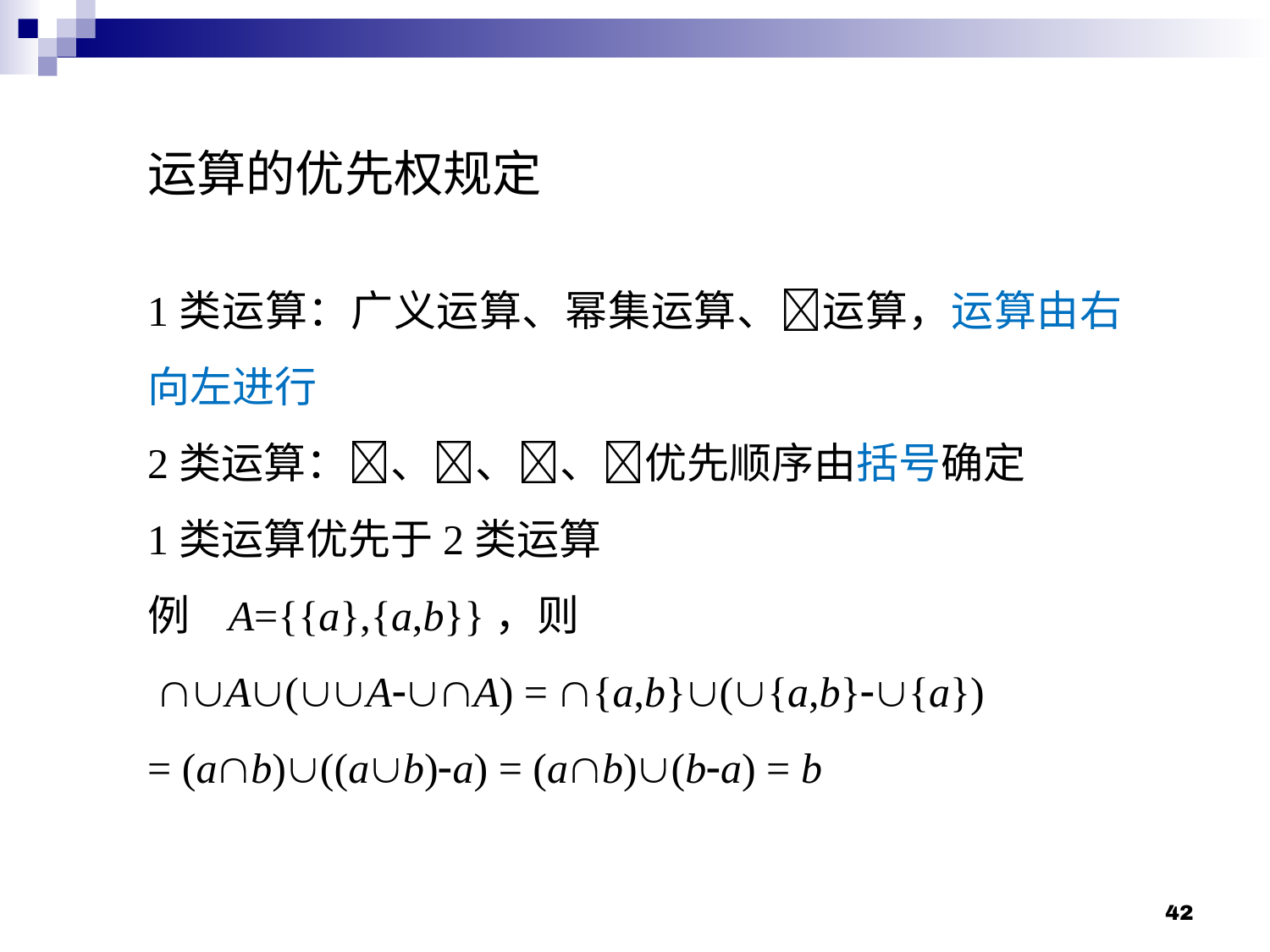

运算的优先权规定

1类运算：广义运算、幂集运算、∼运算，运算由右向左进行
2类运算：∪、∩、−、⊕优先顺序由括号确定
1类运算优先于2类运算
例   A={{a},{a,b}}，则
 ∩∪A∪(∪∪A−∪∩A) = ∩{a,b}∪(∪{a,b}−∪{a})
= (a∩b)∪((a∪b)−a) = (a∩b)∪(b−a) = b
42